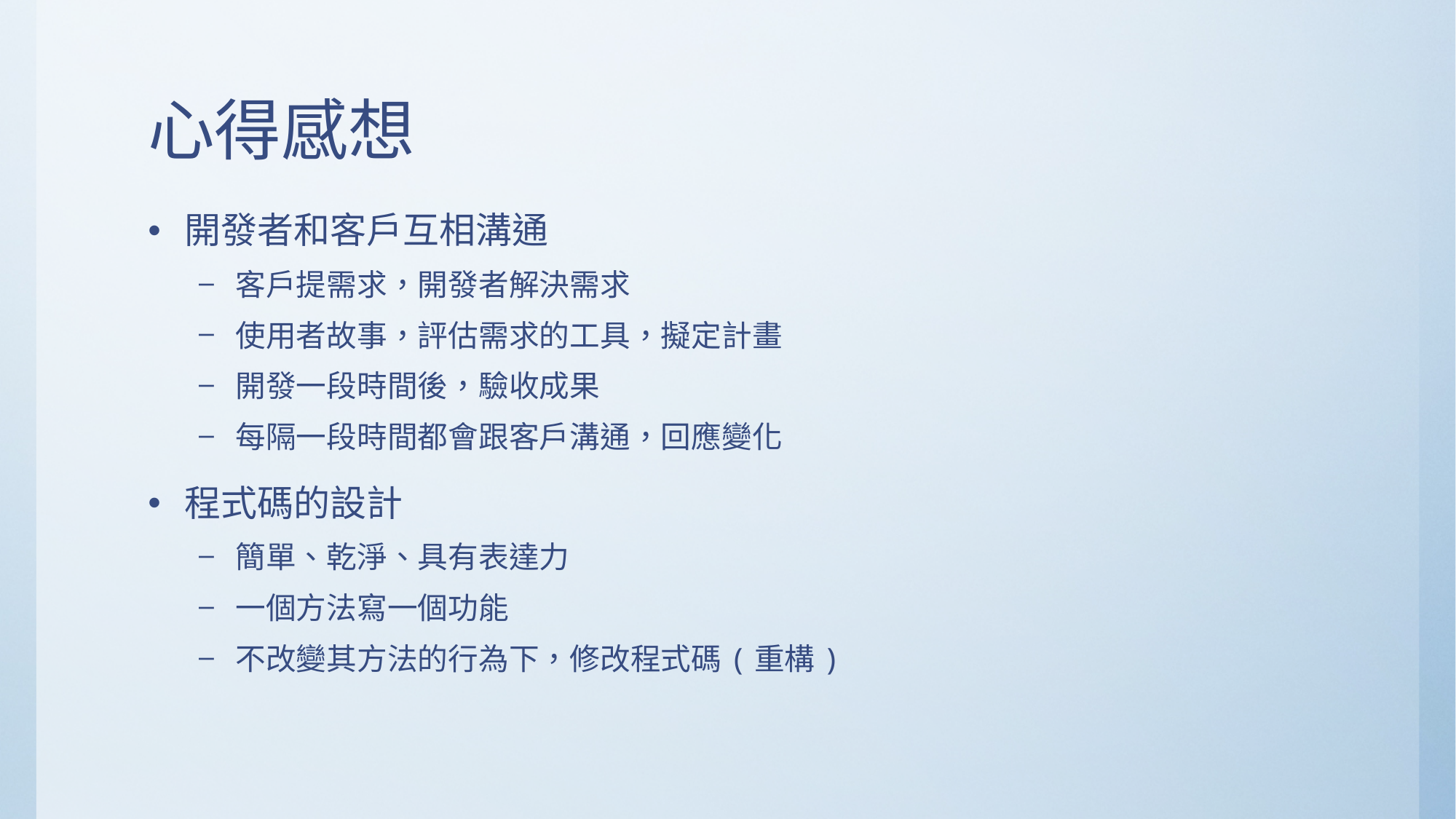

# 心得感想
開發者和客戶互相溝通
客戶提需求，開發者解決需求
使用者故事，評估需求的工具，擬定計畫
開發一段時間後，驗收成果
每隔一段時間都會跟客戶溝通，回應變化
程式碼的設計
簡單、乾淨、具有表達力
一個方法寫一個功能
不改變其方法的行為下，修改程式碼(重構)